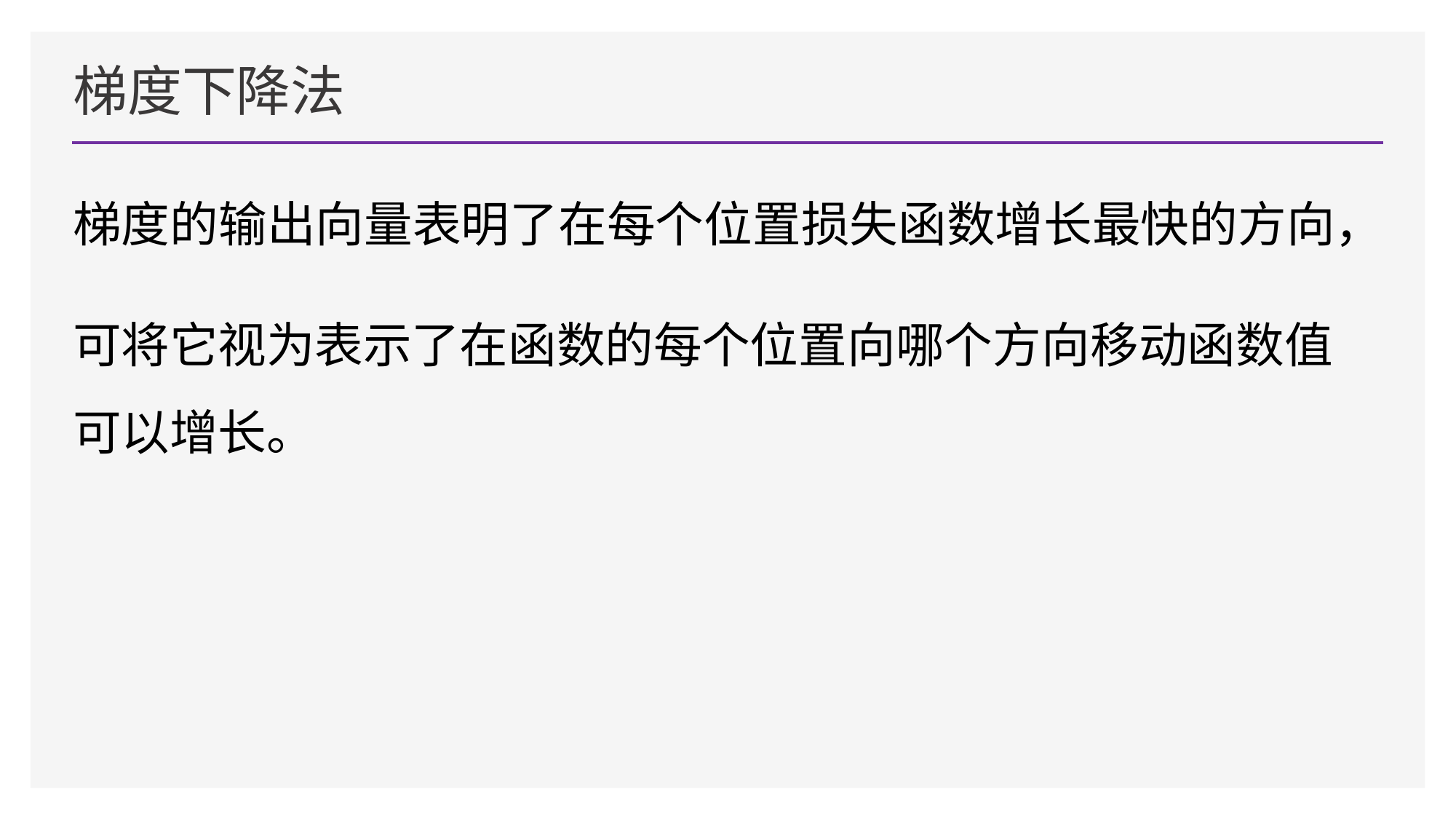

# 梯度下降法
梯度的输出向量表明了在每个位置损失函数增长最快的方向，
可将它视为表示了在函数的每个位置向哪个方向移动函数值 可以增长。